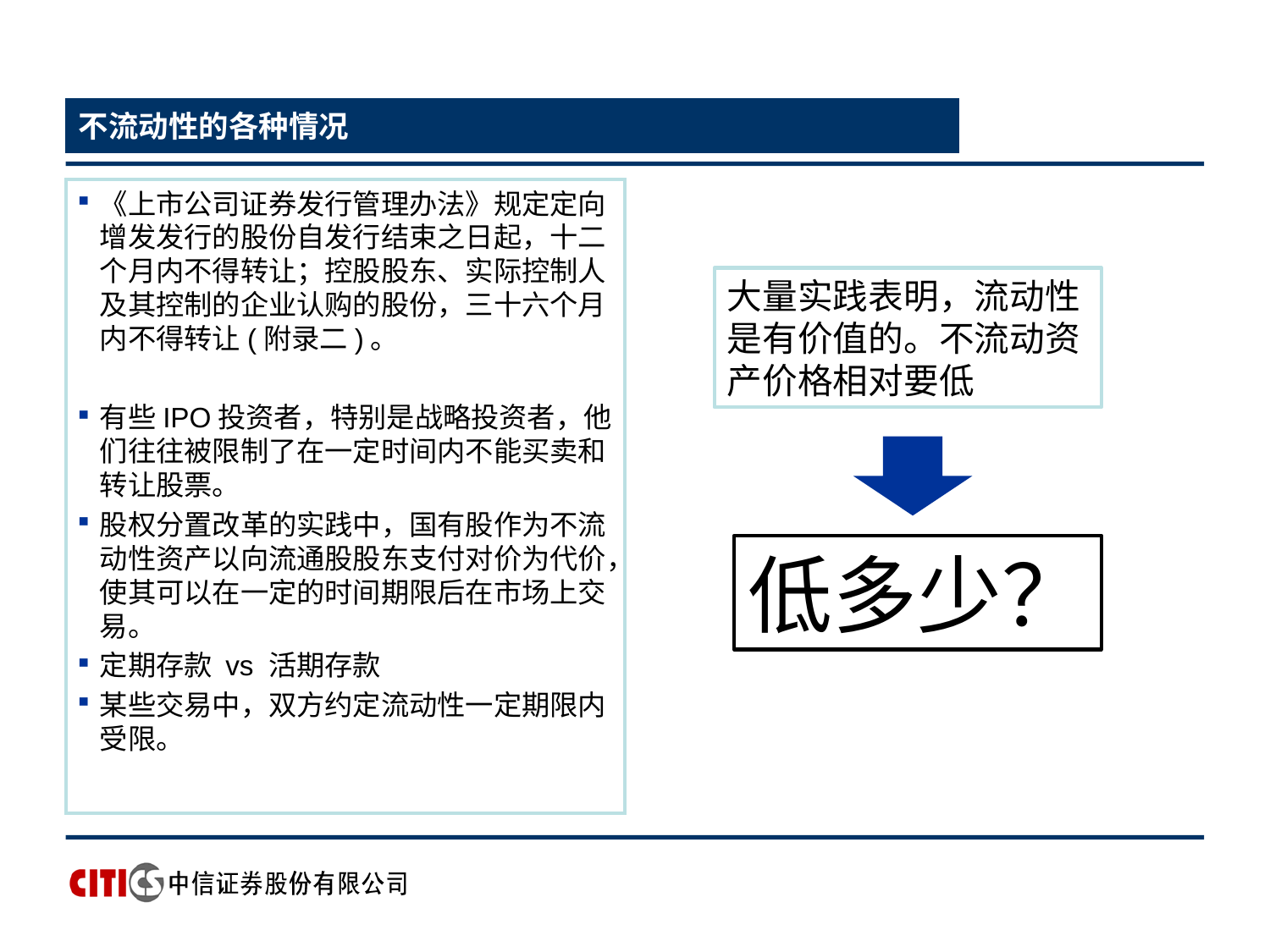

# 不流动性的各种情况
《上市公司证券发行管理办法》规定定向增发发行的股份自发行结束之日起，十二个月内不得转让；控股股东、实际控制人及其控制的企业认购的股份，三十六个月内不得转让(附录二)。

有些IPO投资者，特别是战略投资者，他们往往被限制了在一定时间内不能买卖和转让股票。
股权分置改革的实践中，国有股作为不流动性资产以向流通股股东支付对价为代价，使其可以在一定的时间期限后在市场上交易。
定期存款 vs 活期存款
某些交易中，双方约定流动性一定期限内受限。
大量实践表明，流动性是有价值的。不流动资产价格相对要低

低多少？